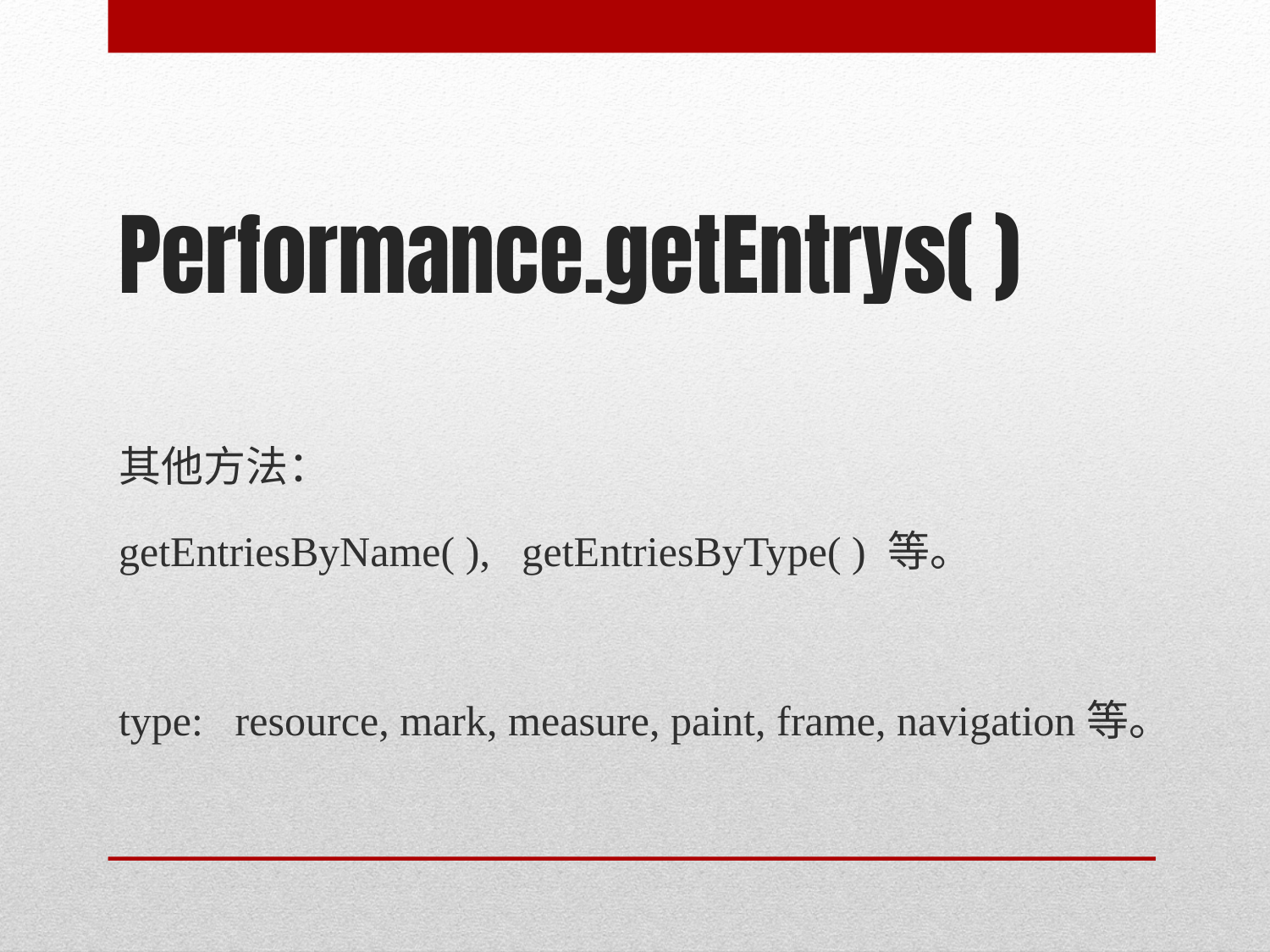

# Performance.getEntrys( )
其他方法：
getEntriesByName( ),   getEntriesByType( ) 等。

type:   resource, mark, measure, paint, frame, navigation等。